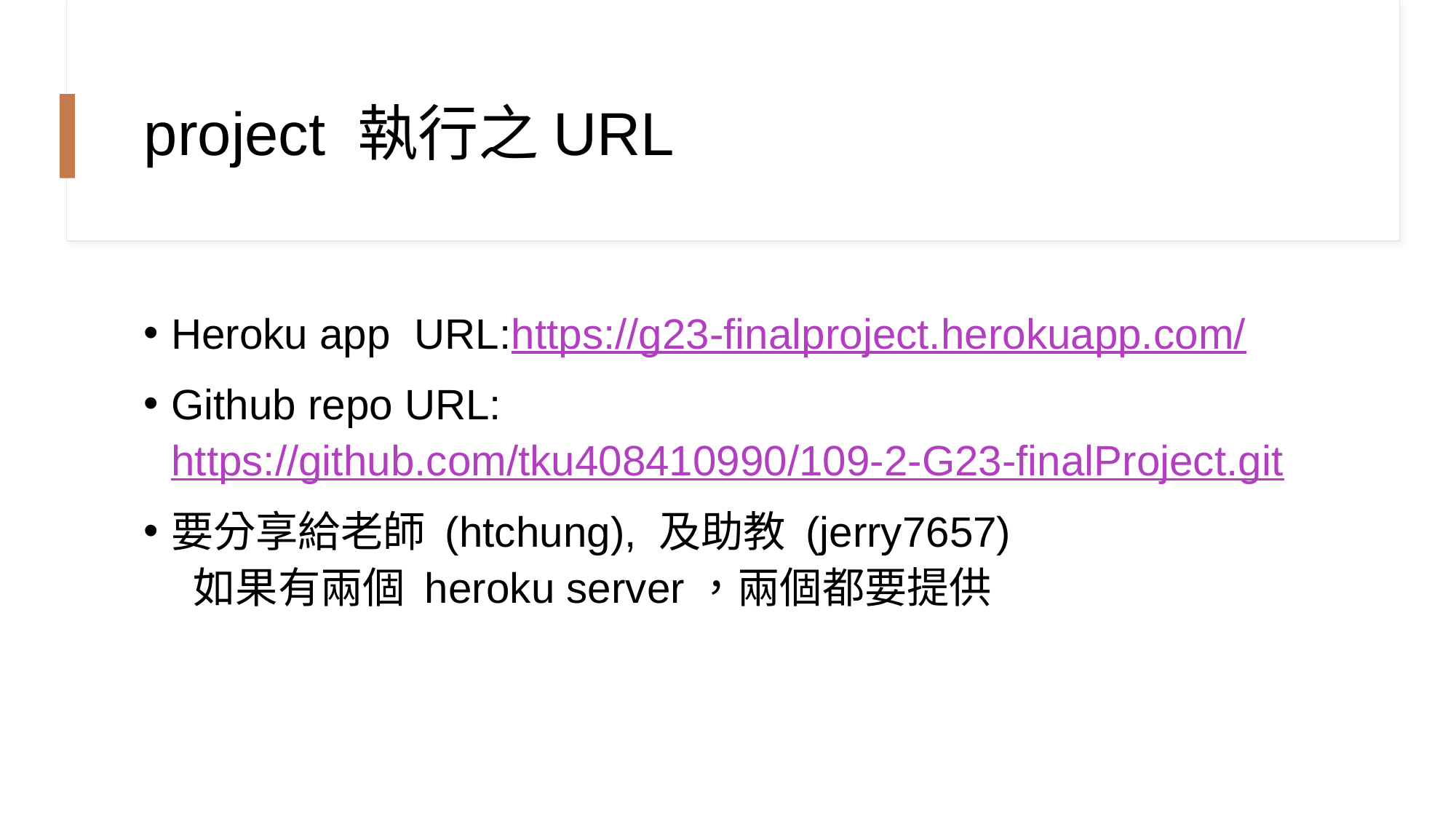

# project 執行之URL
Heroku app  URL:https://g23-finalproject.herokuapp.com/
Github repo URL:https://github.com/tku408410990/109-2-G23-finalProject.git
要分享給老師 (htchung), 及助教 (jerry7657)
 如果有兩個 heroku server，兩個都要提供